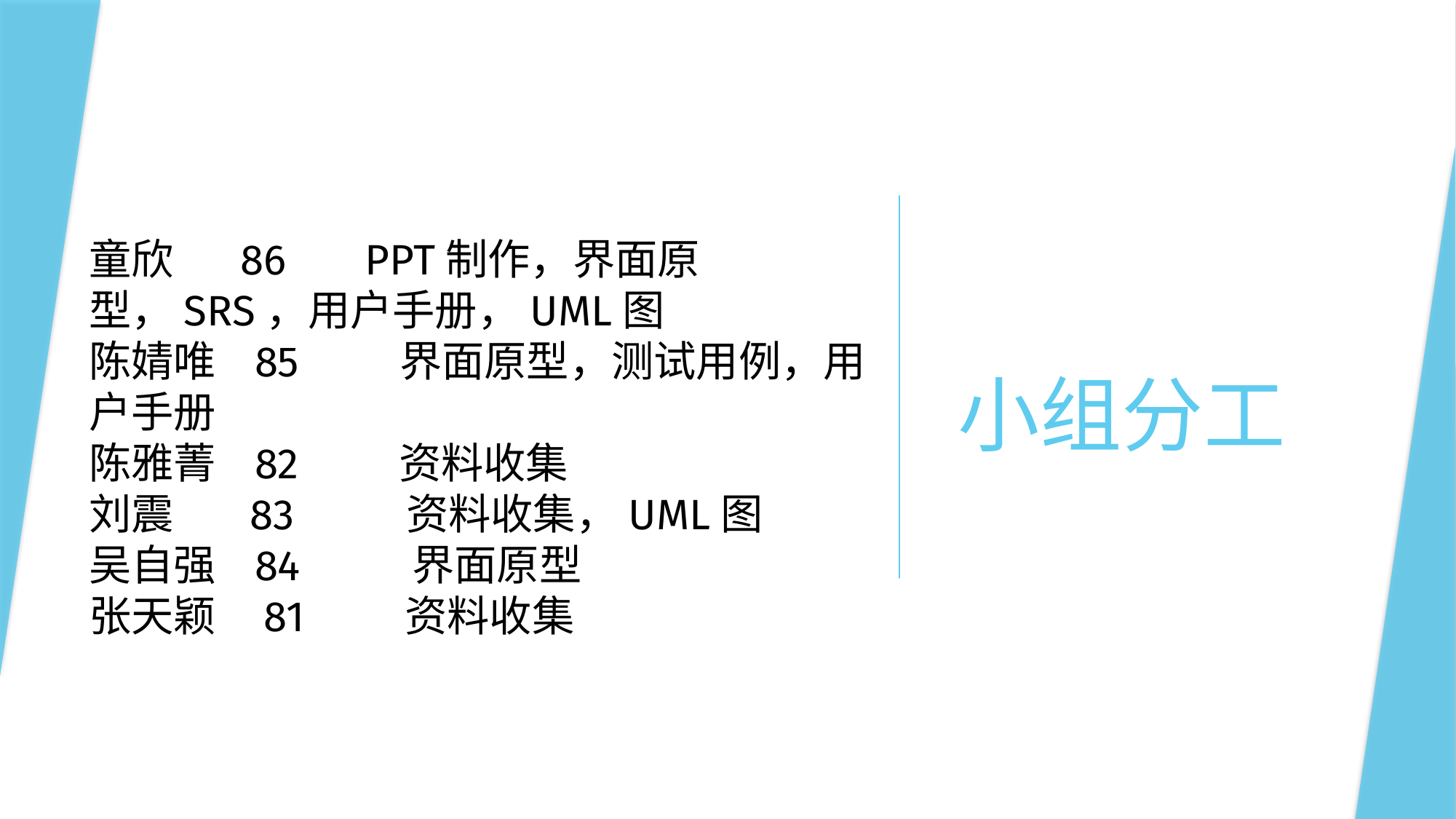

# 小组分工

童欣      86       PPT制作，界面原型，SRS，用户手册，UML图
陈婧唯   85        界面原型，测试用例，用户手册
陈雅菁   82        资料收集
刘震       83         资料收集，UML图
吴自强   84         界面原型
张天颖    81        资料收集